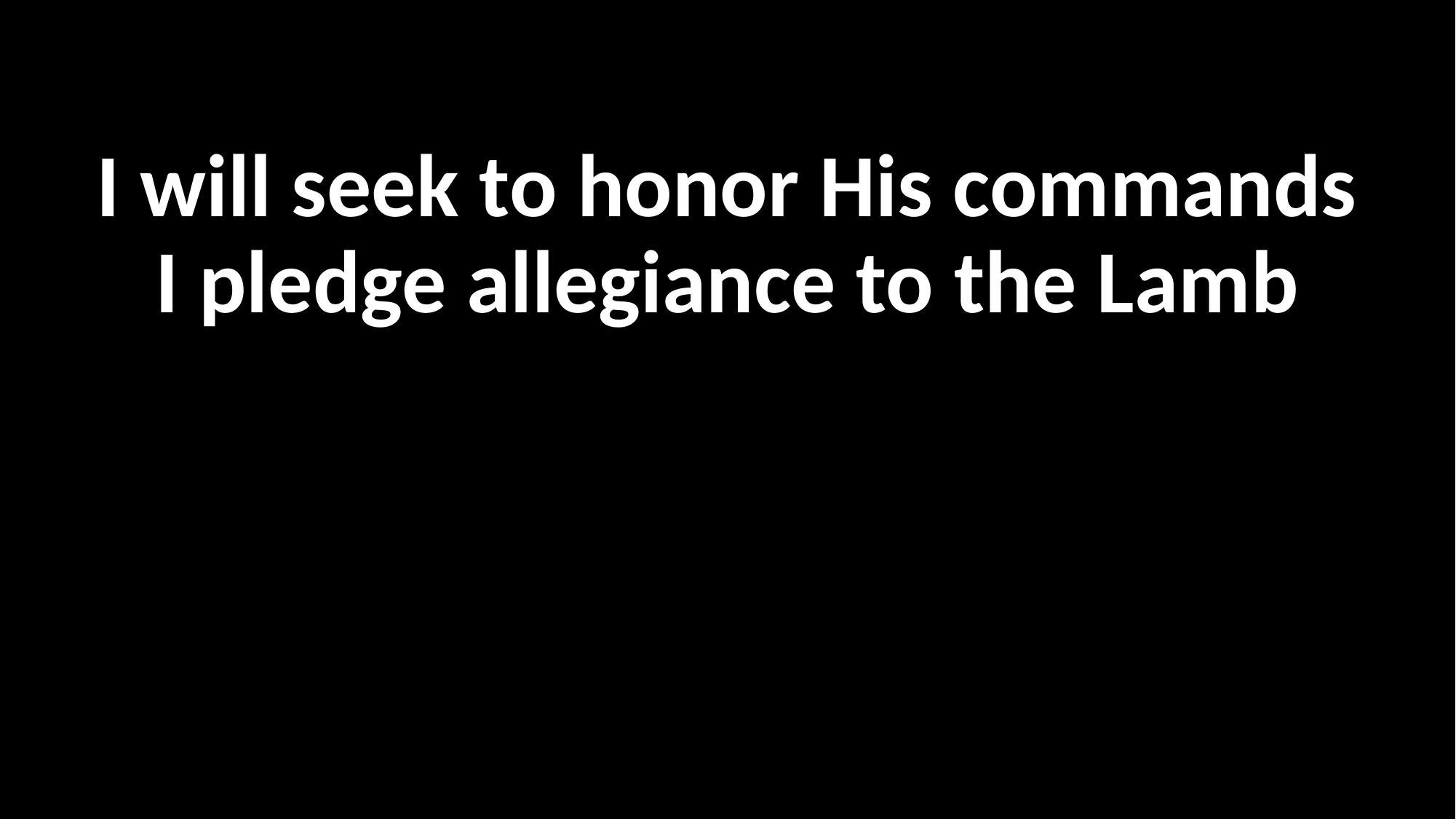

I will seek to honor His commands
I pledge allegiance to the Lamb
# 주의 명령에 순종하리  주께 충성을 다하리라